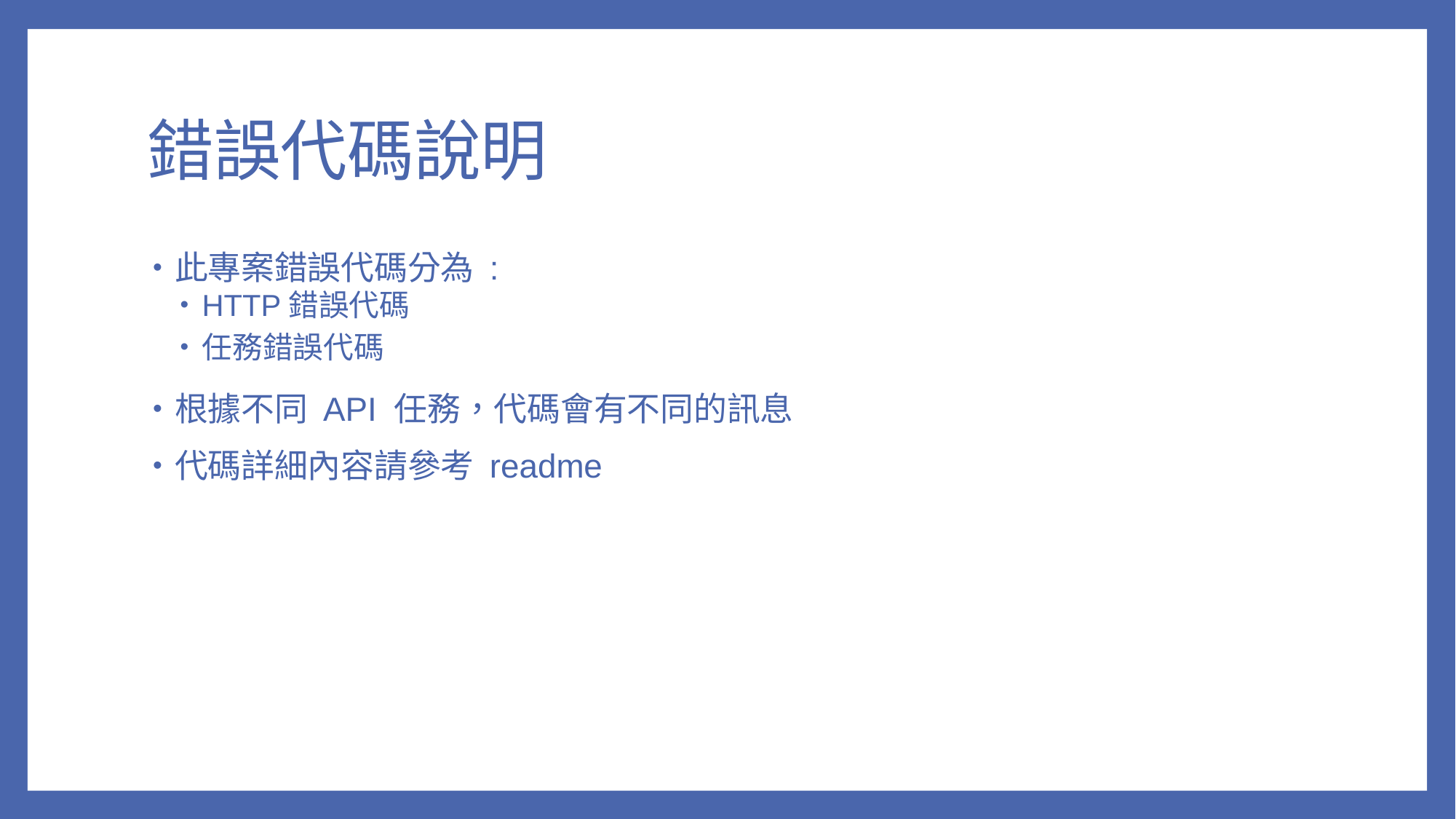

# 錯誤代碼說明
此專案錯誤代碼分為 :
HTTP錯誤代碼
任務錯誤代碼
根據不同 API 任務，代碼會有不同的訊息
代碼詳細內容請參考 readme